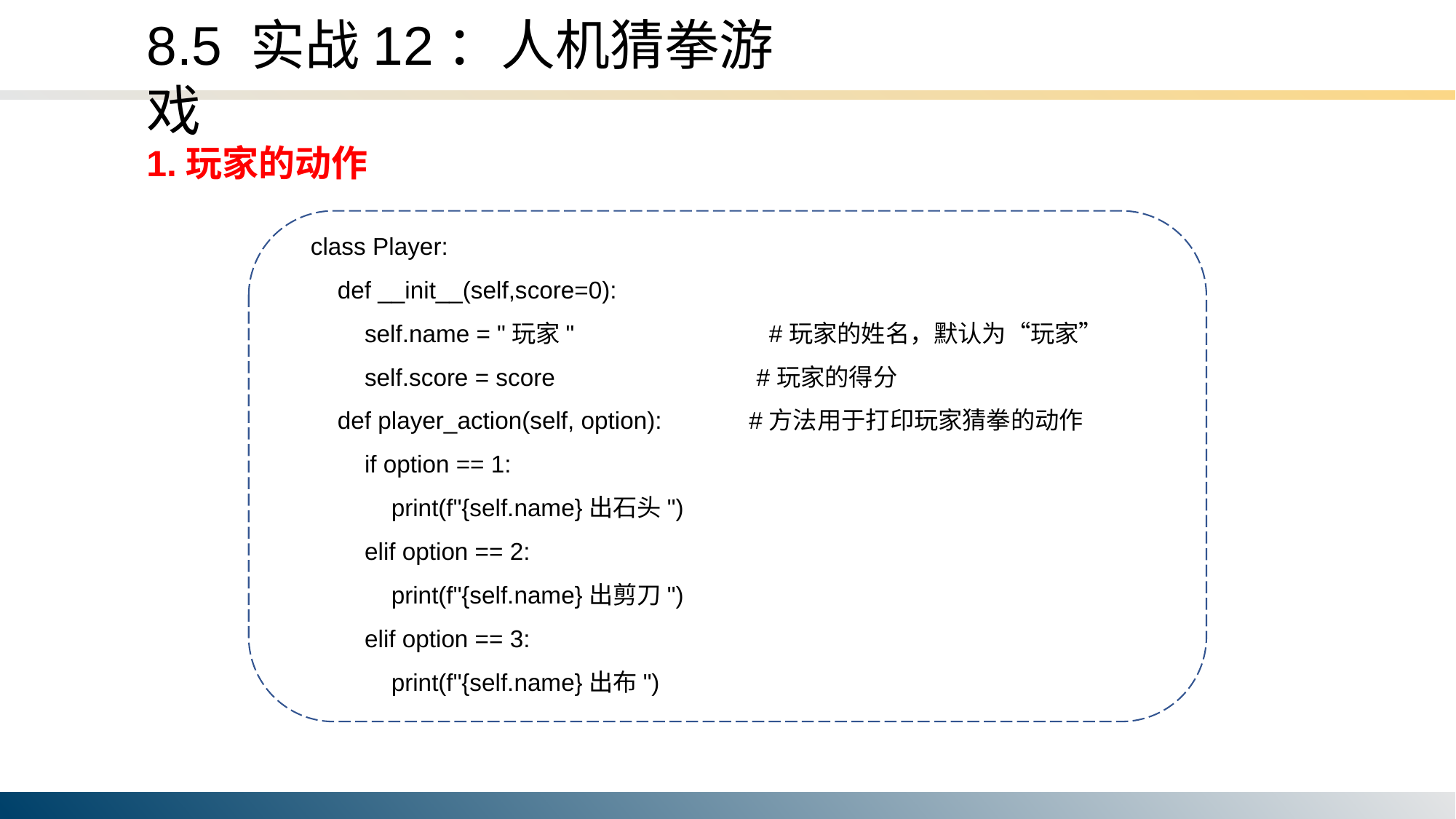

8.5 实战12：人机猜拳游戏
1.玩家的动作

class Player:
    def __init__(self,score=0):
        self.name = "玩家"                             #玩家的姓名，默认为“玩家”
        self.score = score                              #玩家的得分
    def player_action(self, option):             #方法用于打印玩家猜拳的动作
        if option == 1:
            print(f"{self.name}出石头")
        elif option == 2:
            print(f"{self.name}出剪刀")
        elif option == 3:
            print(f"{self.name}出布")